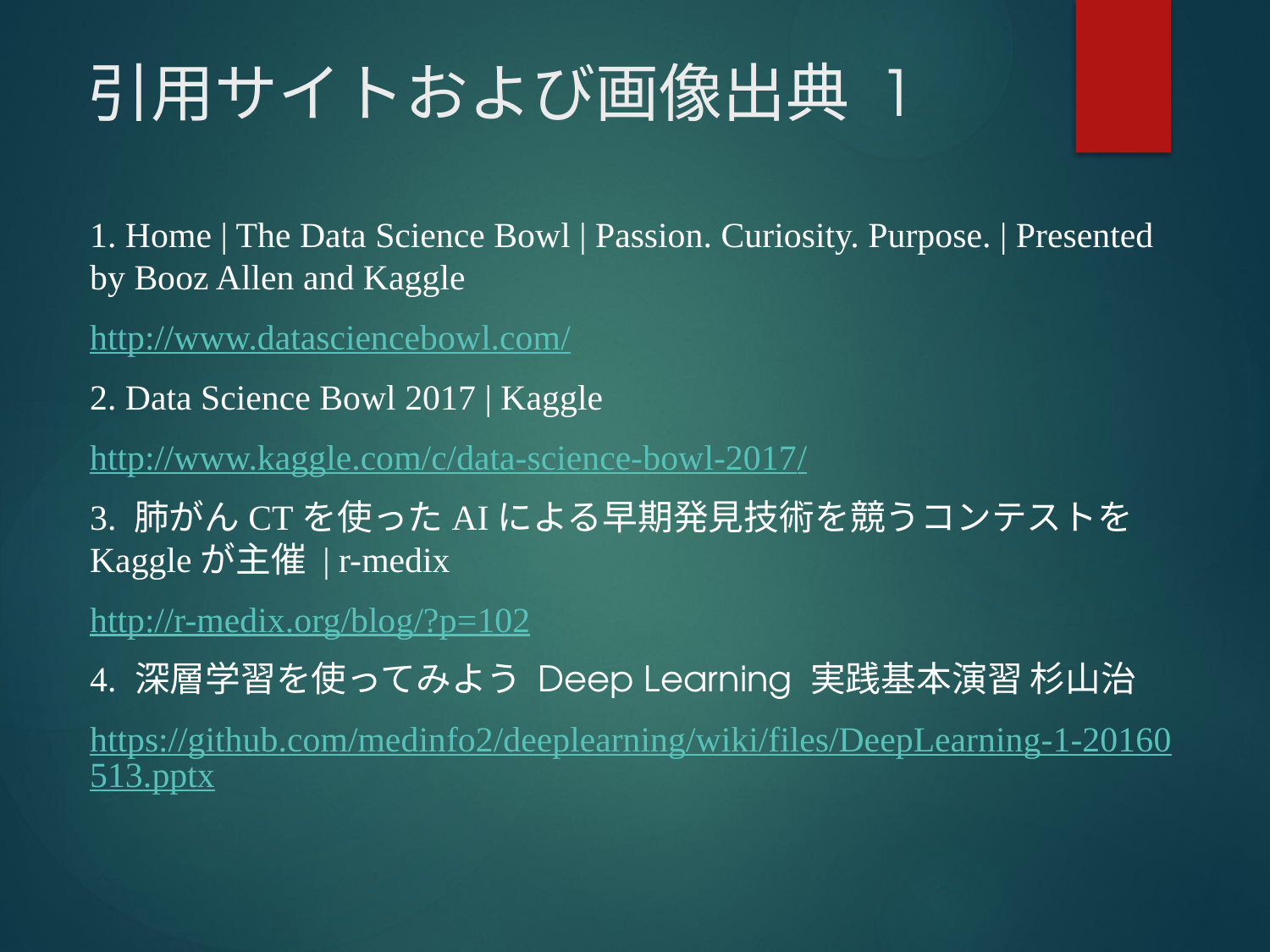

# 引用サイトおよび画像出典 1
1. Home | The Data Science Bowl | Passion. Curiosity. Purpose. | Presented by Booz Allen and Kaggle
http://www.datasciencebowl.com/
2. Data Science Bowl 2017 | Kaggle
http://www.kaggle.com/c/data-science-bowl-2017/
3. 肺がんCTを使ったAIによる早期発見技術を競うコンテストをKaggleが主催 | r-medix
http://r-medix.org/blog/?p=102
4. 深層学習を使ってみよう Deep Learning 実践基本演習 杉山治
https://github.com/medinfo2/deeplearning/wiki/files/DeepLearning-1-20160513.pptx